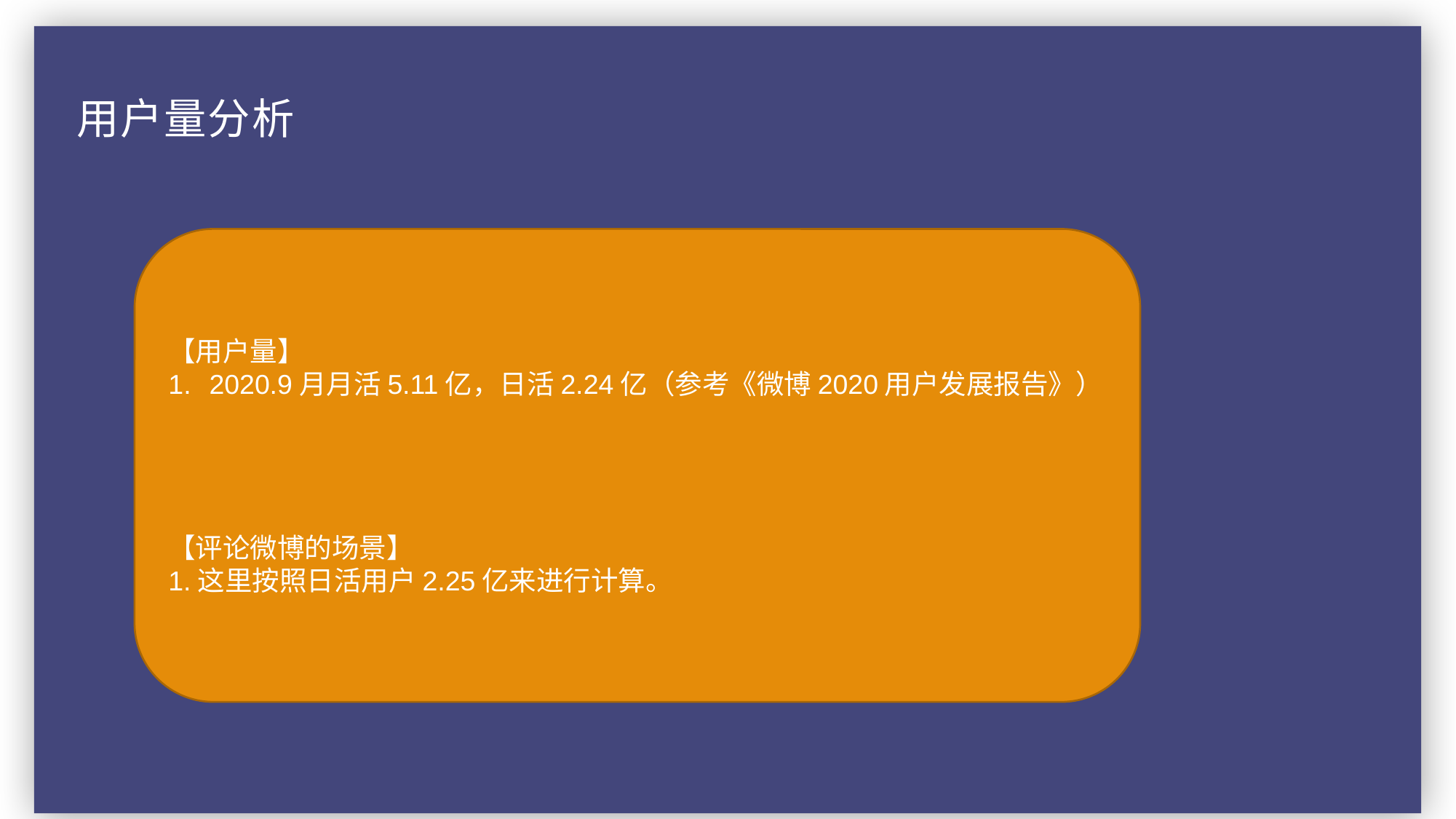

数据结构设计
# 用户量分析
【用户量】
2020.9月月活5.11亿，日活2.24亿（参考《微博2020用户发展报告》）

【评论微博的场景】
1.这里按照日活用户2.25亿来进行计算。